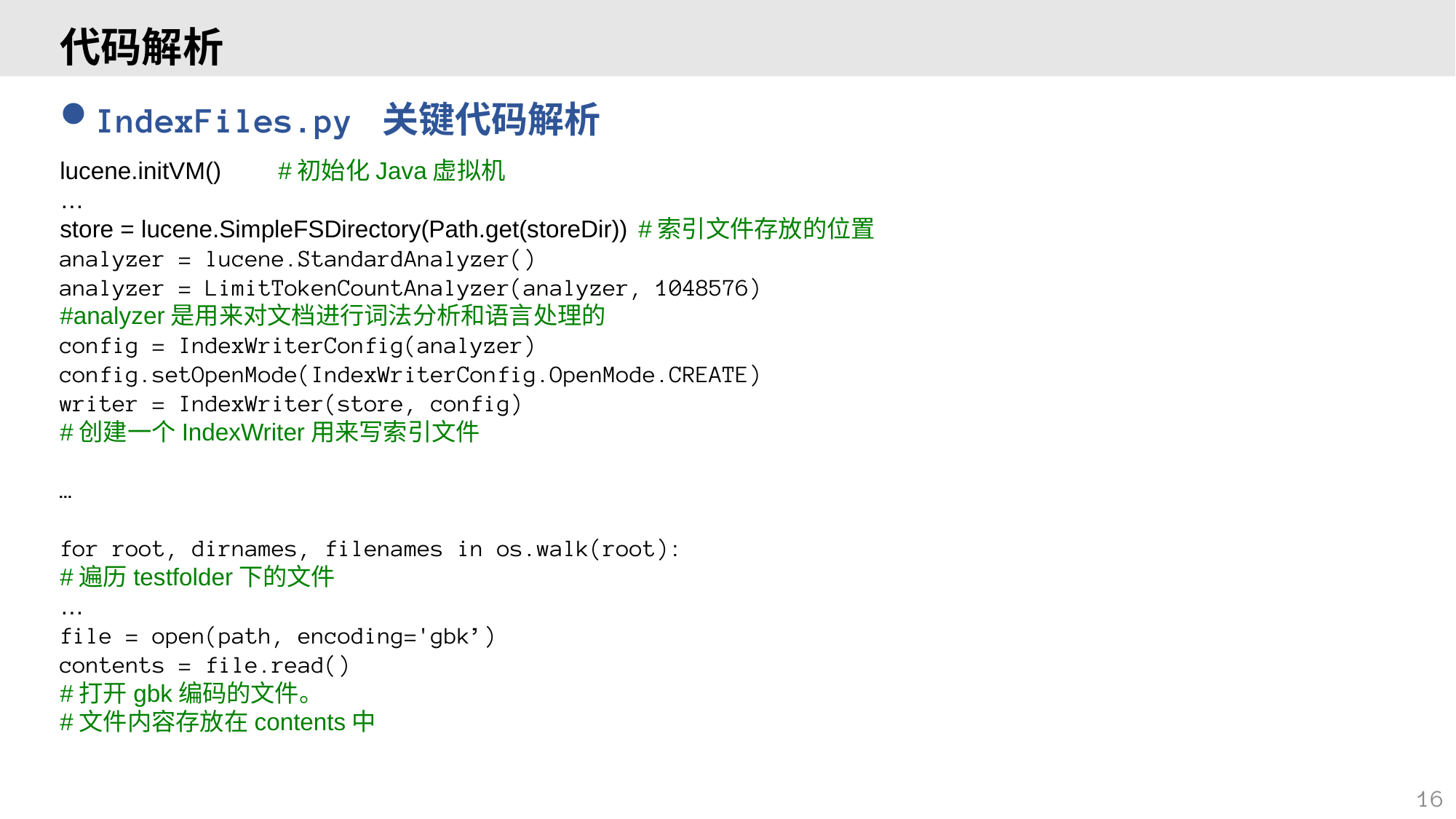

# 代码解析
IndexFiles.py 关键代码解析
lucene.initVM()	#初始化Java虚拟机
…
store = lucene.SimpleFSDirectory(Path.get(storeDir))	#索引文件存放的位置
analyzer = lucene.StandardAnalyzer()
analyzer = LimitTokenCountAnalyzer(analyzer, 1048576)
#analyzer是用来对文档进行词法分析和语言处理的
config = IndexWriterConfig(analyzer)
config.setOpenMode(IndexWriterConfig.OpenMode.CREATE)
writer = IndexWriter(store, config)
#创建一个IndexWriter用来写索引文件

…

for root, dirnames, filenames in os.walk(root):
#遍历testfolder下的文件
…
file = open(path, encoding='gbk’)
contents = file.read()
#打开gbk编码的文件。
#文件内容存放在contents中

16